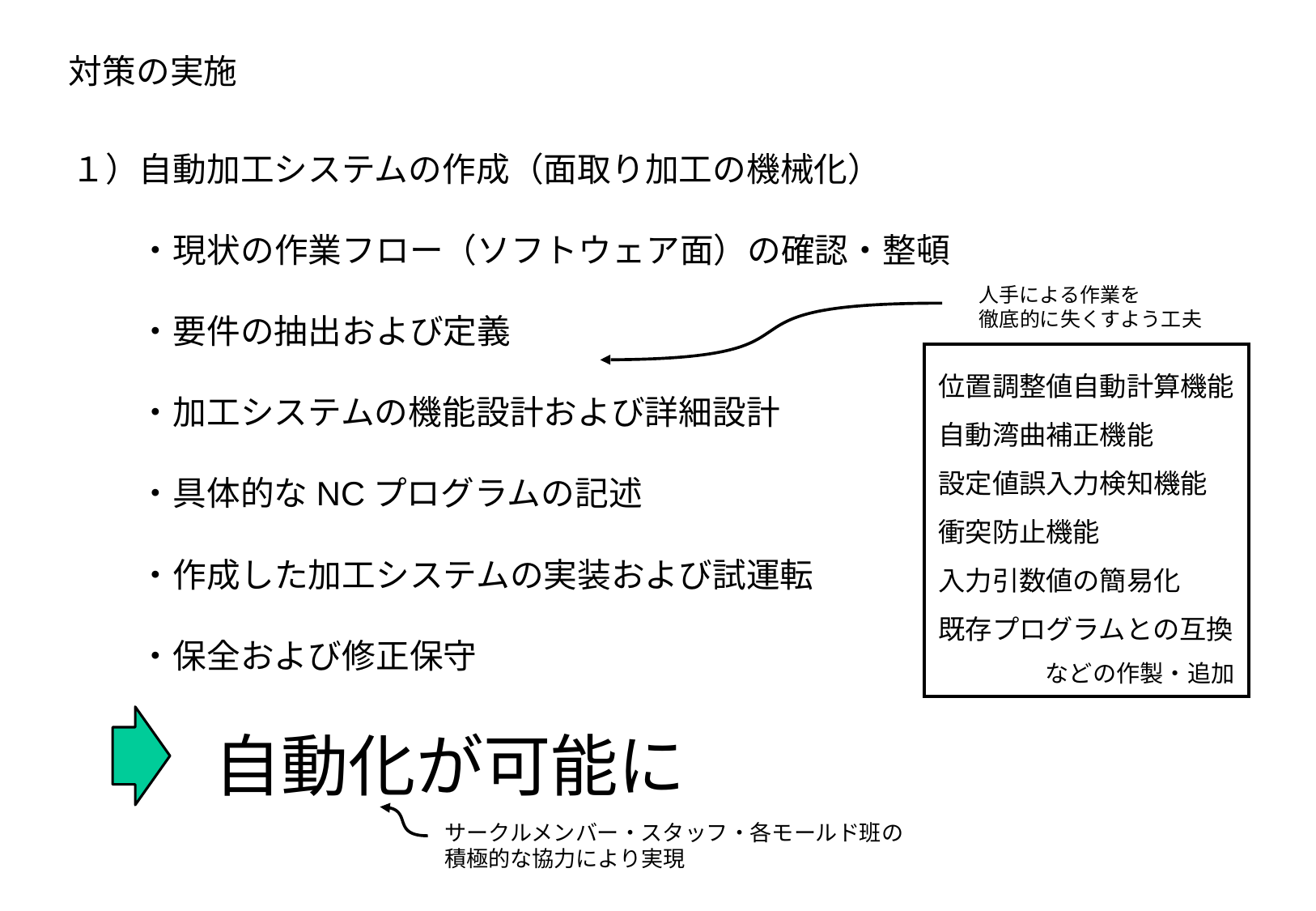

対策の実施
１）自動加工システムの作成（面取り加工の機械化）
　　・現状の作業フロー（ソフトウェア面）の確認・整頓
　　・要件の抽出および定義
　　・加工システムの機能設計および詳細設計
　　・具体的なNCプログラムの記述
　　・作成した加工システムの実装および試運転
　　・保全および修正保守
人手による作業を
徹底的に失くすよう工夫
位置調整値自動計算機能
自動湾曲補正機能
設定値誤入力検知機能
衝突防止機能
入力引数値の簡易化
既存プログラムとの互換
などの作製・追加

自動化が可能に
サークルメンバー・スタッフ・各モールド班の
積極的な協力により実現